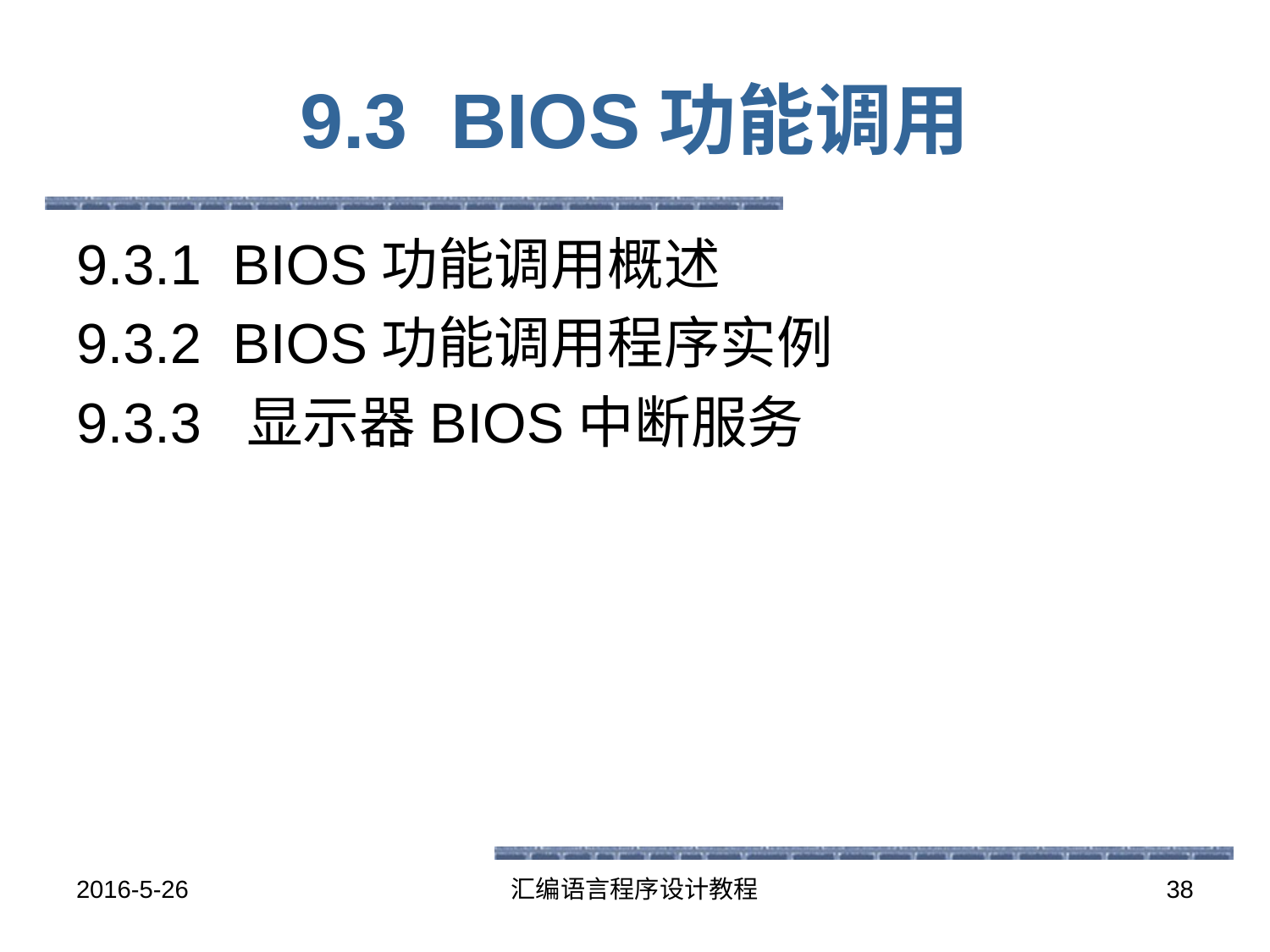

# 9.3  BIOS功能调用
9.3.1  BIOS功能调用概述
9.3.2  BIOS功能调用程序实例
9.3.3  显示器BIOS中断服务
2016-5-26
汇编语言程序设计教程
38